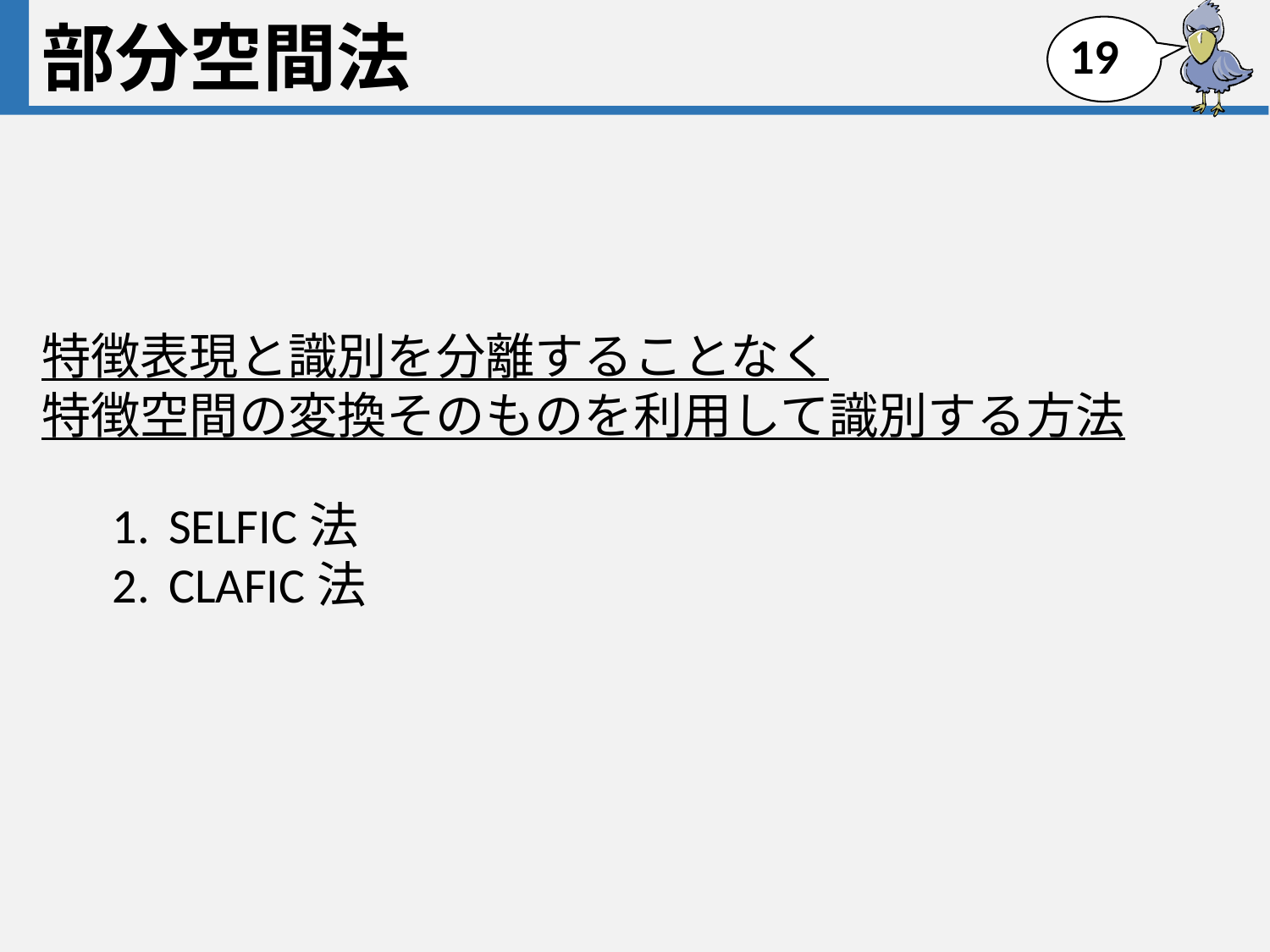

# 部分空間法
19
特徴表現と識別を分離することなく
特徴空間の変換そのものを利用して識別する方法

SELFIC法
CLAFIC法